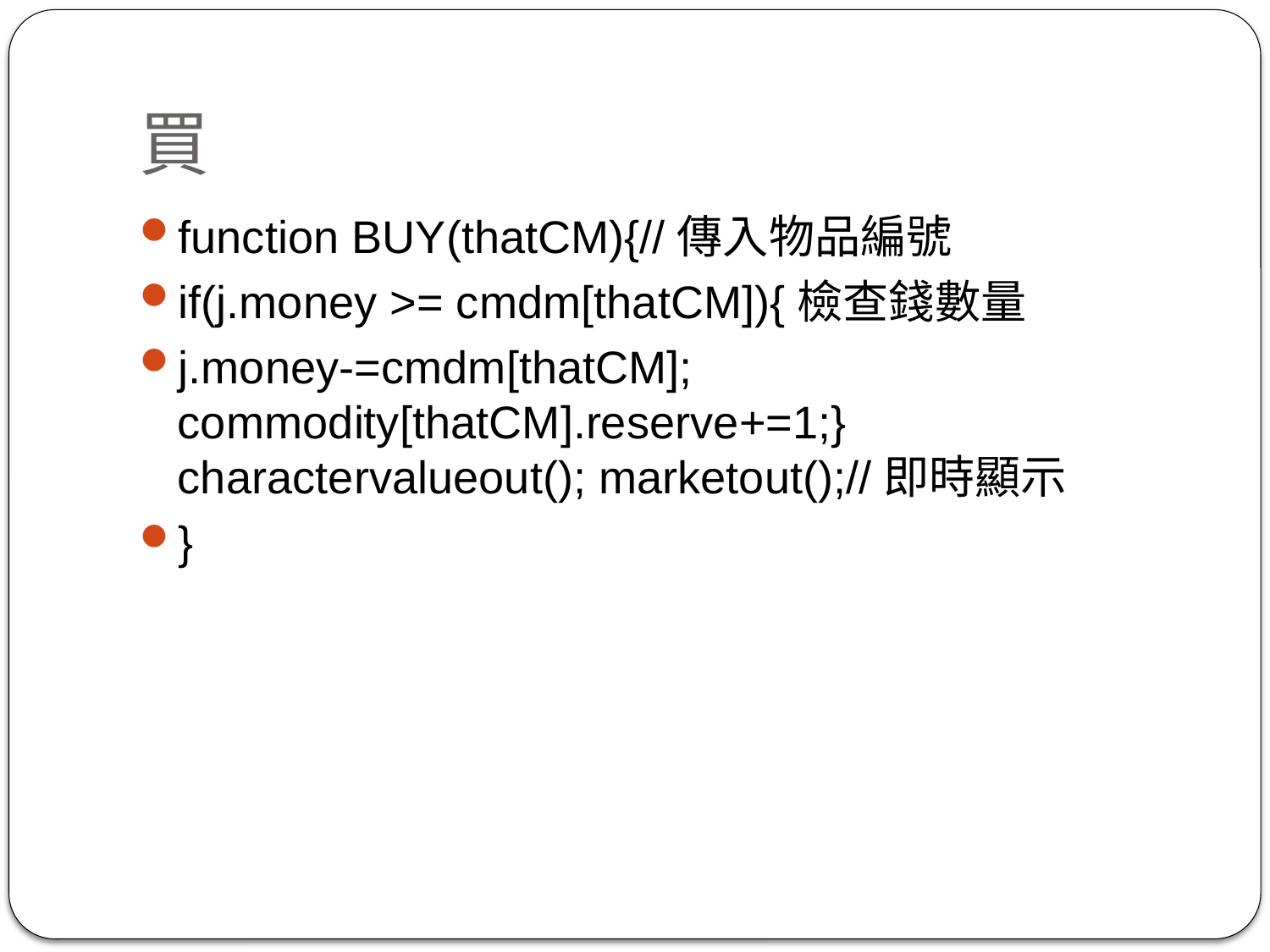

# 買
function BUY(thatCM){//傳入物品編號
if(j.money >= cmdm[thatCM]){檢查錢數量
j.money-=cmdm[thatCM]; commodity[thatCM].reserve+=1;} charactervalueout(); marketout();//即時顯示
}